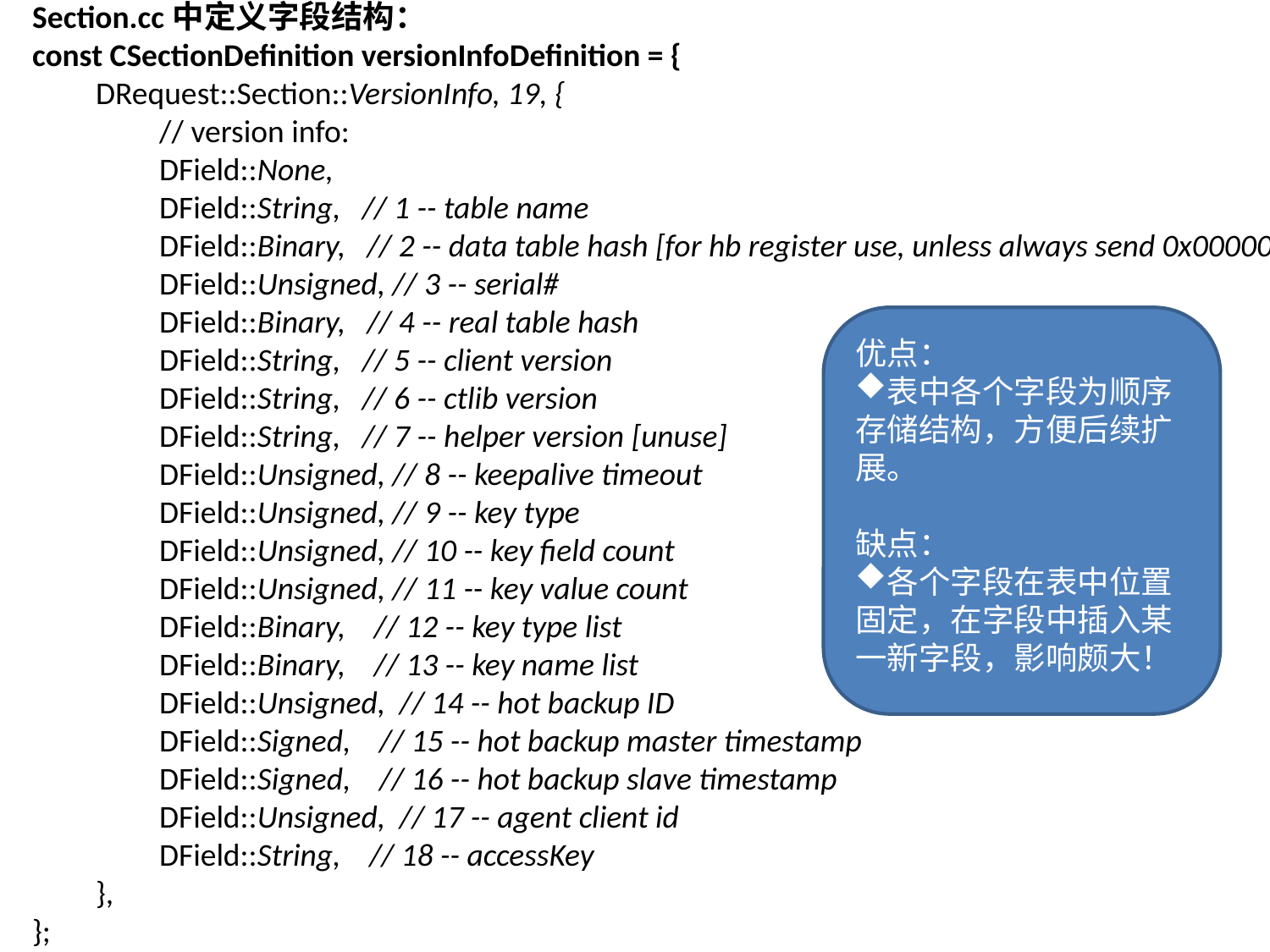

Section.cc中定义字段结构：
const CSectionDefinition versionInfoDefinition = {
DRequest::Section::VersionInfo, 19, {
// version info:
DField::None,
DField::String,   // 1 -- table name
DField::Binary,   // 2 -- data table hash [for hb register use, unless always send 0x00000...]
DField::Unsigned, // 3 -- serial#
DField::Binary,   // 4 -- real table hash
DField::String,   // 5 -- client version
DField::String,   // 6 -- ctlib version
DField::String,   // 7 -- helper version [unuse]
DField::Unsigned, // 8 -- keepalive timeout
DField::Unsigned, // 9 -- key type
DField::Unsigned, // 10 -- key field count
DField::Unsigned, // 11 -- key value count
DField::Binary,    // 12 -- key type list
DField::Binary,    // 13 -- key name list
DField::Unsigned,  // 14 -- hot backup ID
DField::Signed,    // 15 -- hot backup master timestamp
DField::Signed,    // 16 -- hot backup slave timestamp
DField::Unsigned,  // 17 -- agent client id
DField::String,    // 18 -- accessKey
},
};
优点：
表中各个字段为顺序存储结构，方便后续扩展。

缺点：
各个字段在表中位置固定，在字段中插入某一新字段，影响颇大！